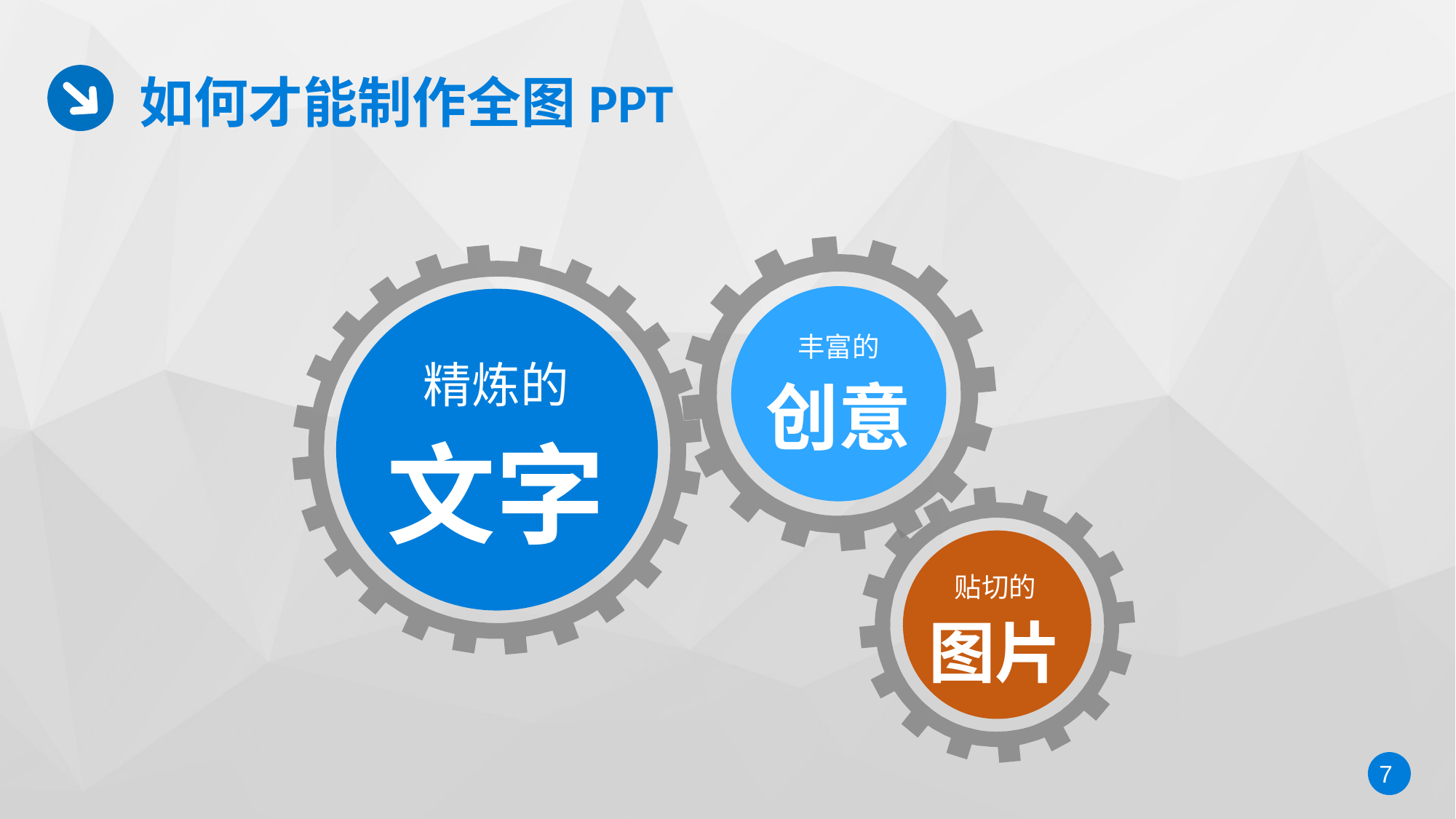

如何才能制作全图PPT

丰富的
创意
精炼的
文字

贴切的
图片